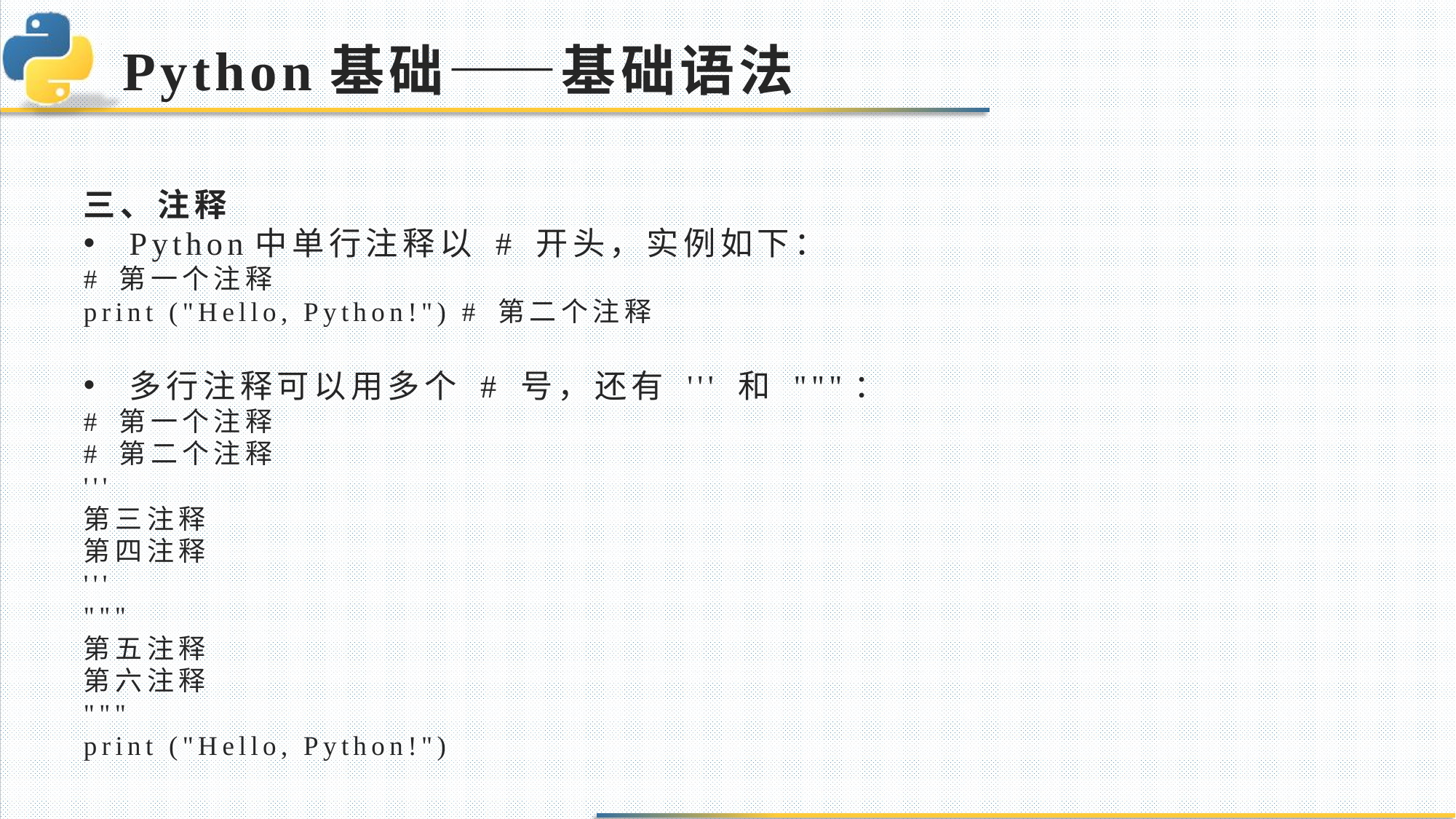

# Python基础——基础语法
三、注释
Python中单行注释以 # 开头，实例如下：
# 第一个注释
print ("Hello, Python!") # 第二个注释

多行注释可以用多个 # 号，还有 ''' 和 """：
# 第一个注释
# 第二个注释
'''
第三注释
第四注释
'''
"""
第五注释
第六注释
"""
print ("Hello, Python!")